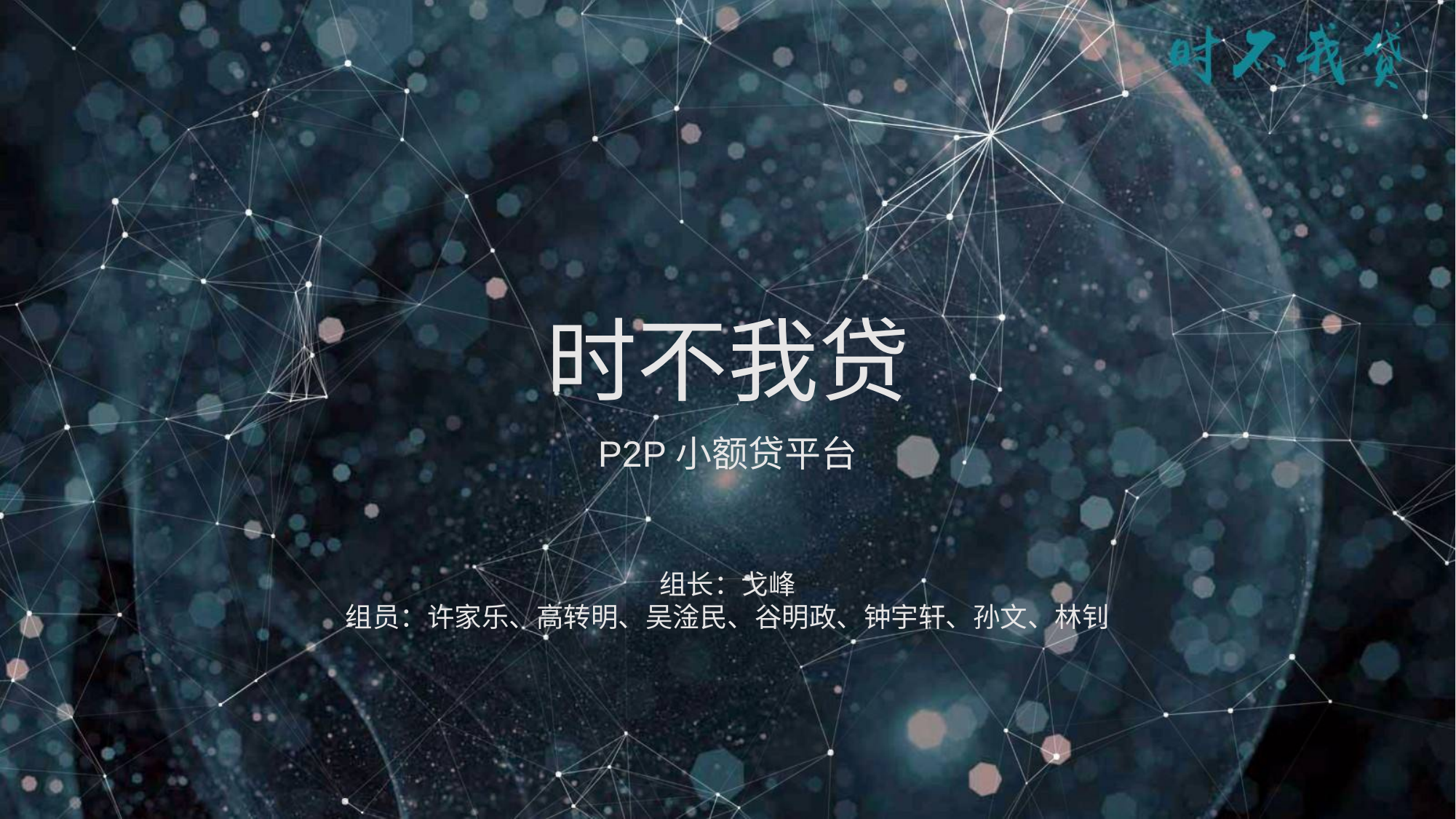

# 时不我贷
P2P小额贷平台
组长：戈峰
组员：许家乐、高转明、吴淦民、谷明政、钟宇轩、孙文、林钊